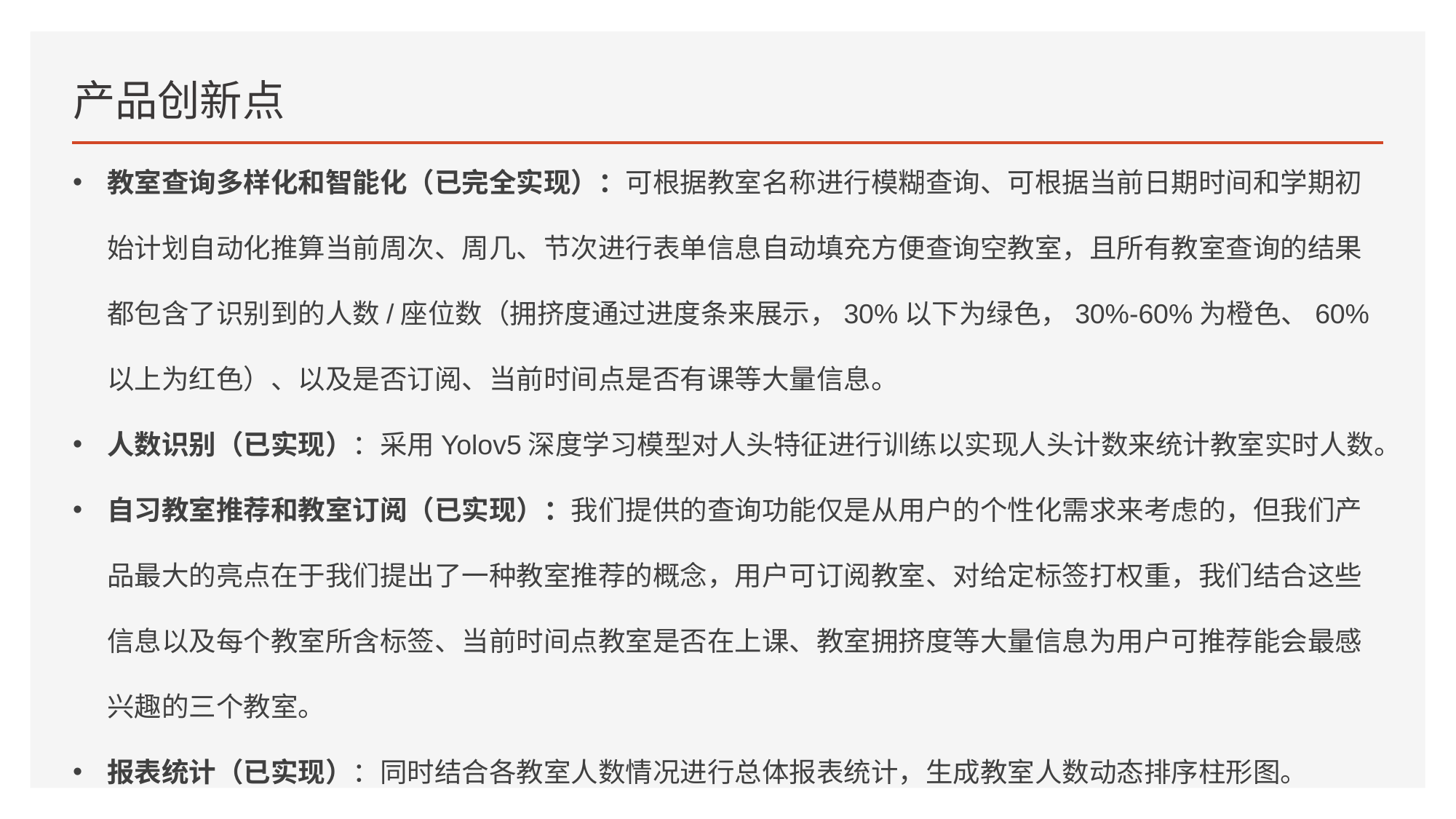

# 产品创新点
教室查询多样化和智能化（已完全实现）：可根据教室名称进行模糊查询、可根据当前日期时间和学期初始计划自动化推算当前周次、周几、节次进行表单信息自动填充方便查询空教室，且所有教室查询的结果都包含了识别到的人数/座位数（拥挤度通过进度条来展示，30%以下为绿色，30%-60%为橙色、60%以上为红色）、以及是否订阅、当前时间点是否有课等大量信息。
人数识别（已实现）：采用Yolov5深度学习模型对人头特征进行训练以实现人头计数来统计教室实时人数。
自习教室推荐和教室订阅（已实现）：我们提供的查询功能仅是从用户的个性化需求来考虑的，但我们产品最大的亮点在于我们提出了一种教室推荐的概念，用户可订阅教室、对给定标签打权重，我们结合这些信息以及每个教室所含标签、当前时间点教室是否在上课、教室拥挤度等大量信息为用户可推荐能会最感兴趣的三个教室。
报表统计（已实现）：同时结合各教室人数情况进行总体报表统计，生成教室人数动态排序柱形图。